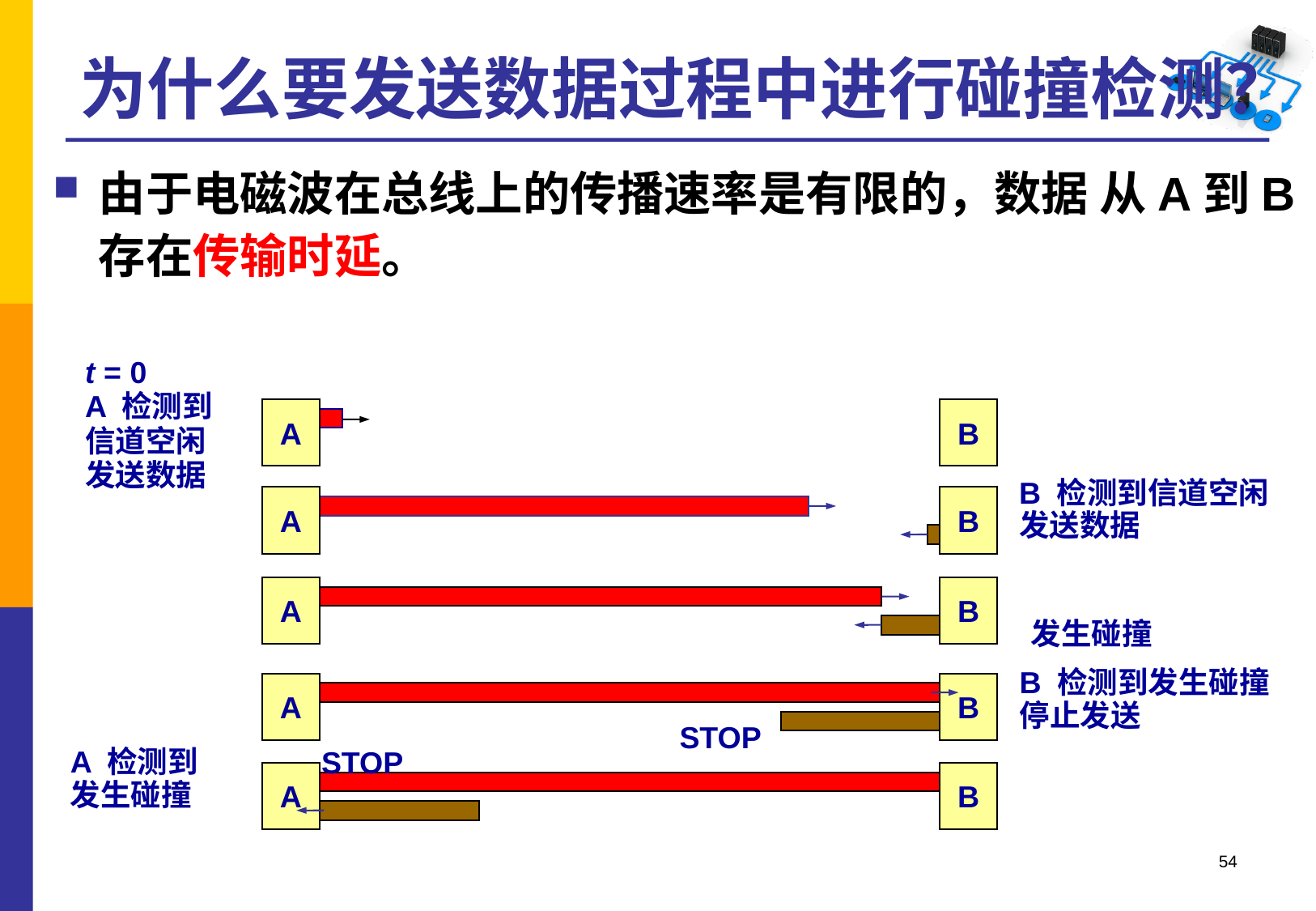

为什么要发送数据过程中进行碰撞检测？
由于电磁波在总线上的传播速率是有限的，数据 从A到B存在传输时延。
t = 0
A 检测到
信道空闲
发送数据
A
B

B 检测到信道空闲
发送数据
A
B

发生碰撞
A
B

B 检测到发生碰撞
停止发送
STOP
A
B

STOP
A 检测到
发生碰撞
A
B

54